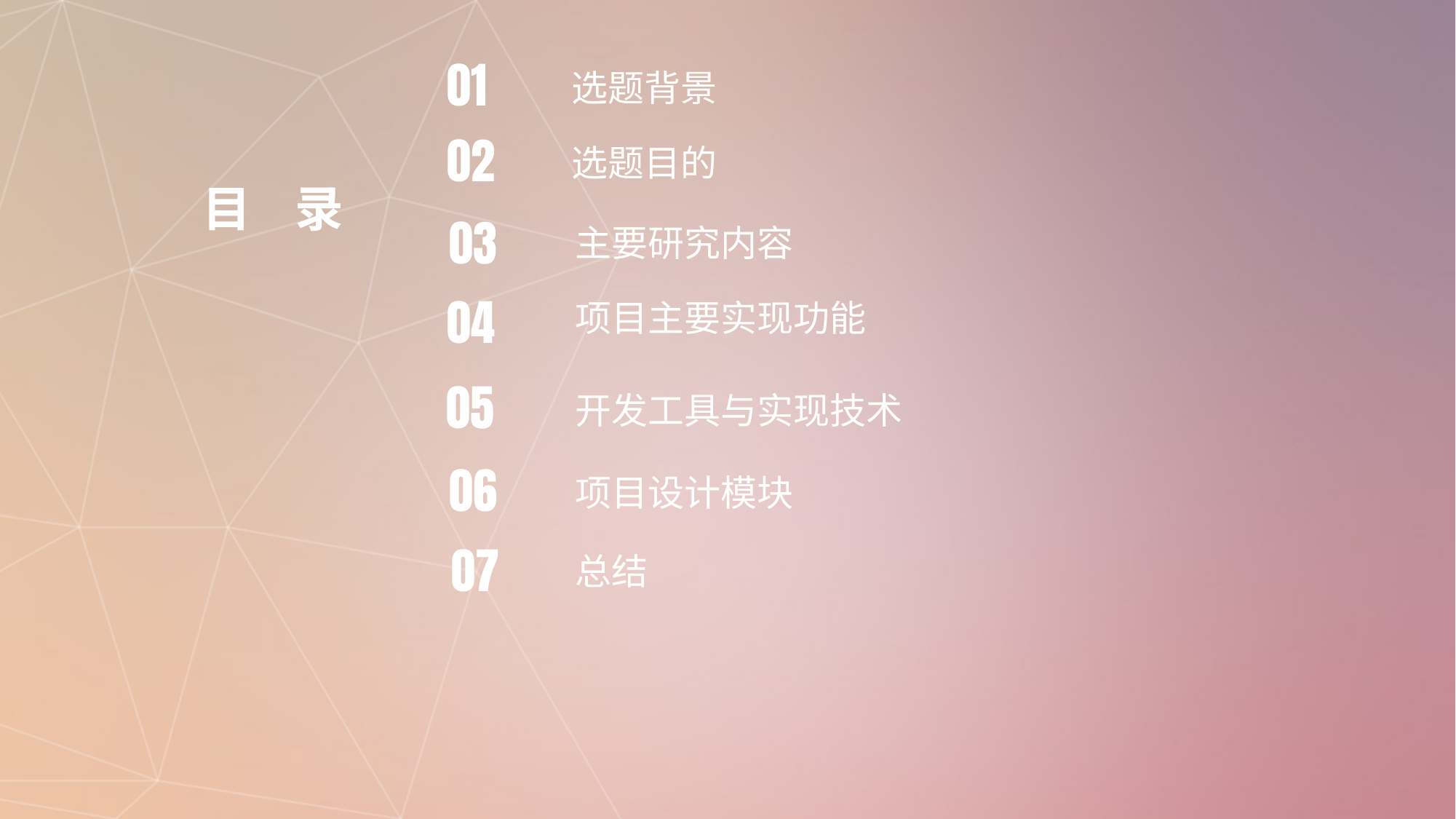

01
选题背景
02
选题目的
  03
项目主要实现功能
04
项目设计模块

目    录
主要研究内容
05
开发工具与实现技术
06
07
总结